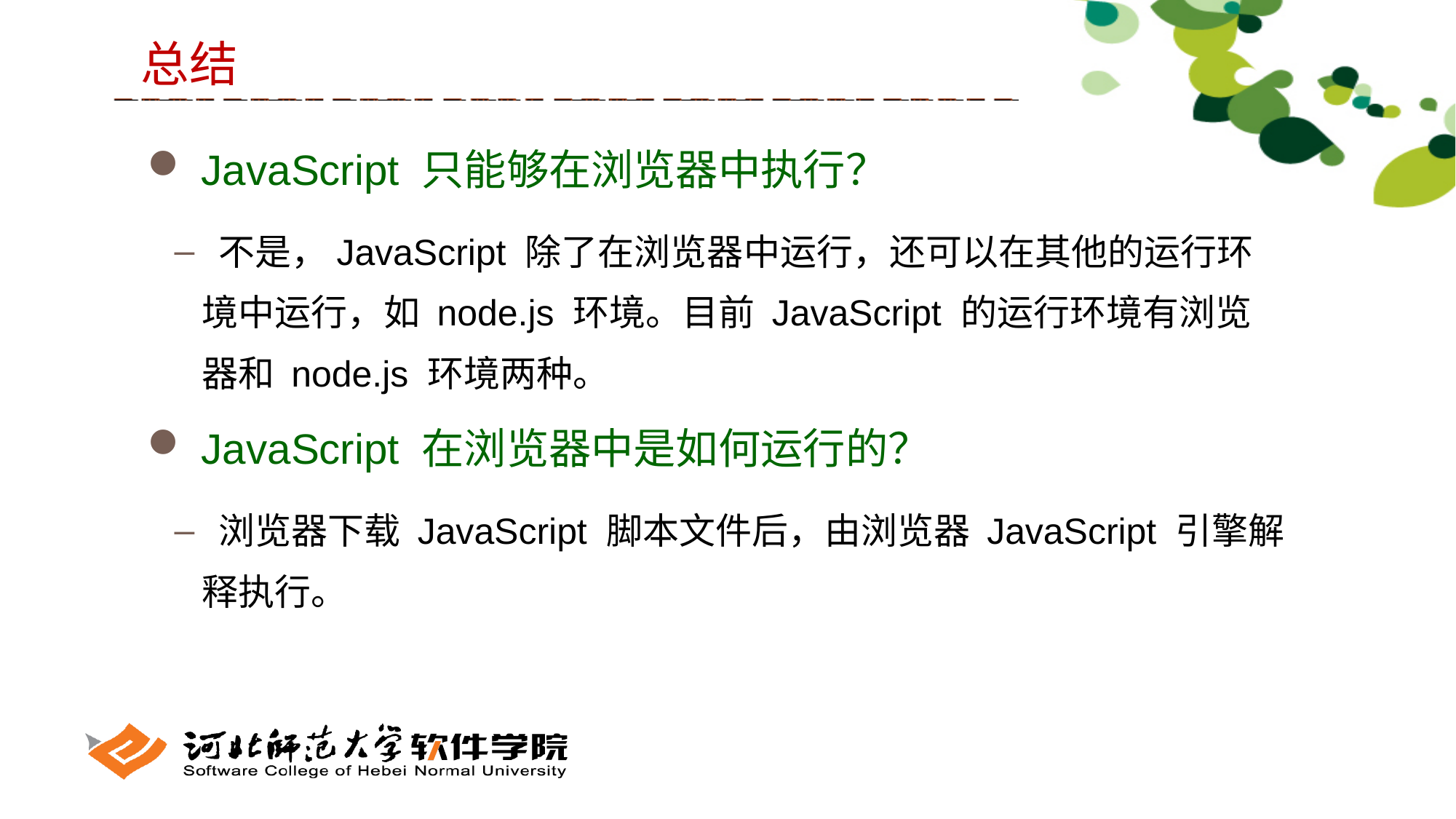

总结
 JavaScript 只能够在浏览器中执行？
 不是，JavaScript 除了在浏览器中运行，还可以在其他的运行环境中运行，如 node.js 环境。目前 JavaScript 的运行环境有浏览器和 node.js 环境两种。
 JavaScript 在浏览器中是如何运行的？
 浏览器下载 JavaScript 脚本文件后，由浏览器 JavaScript 引擎解释执行。